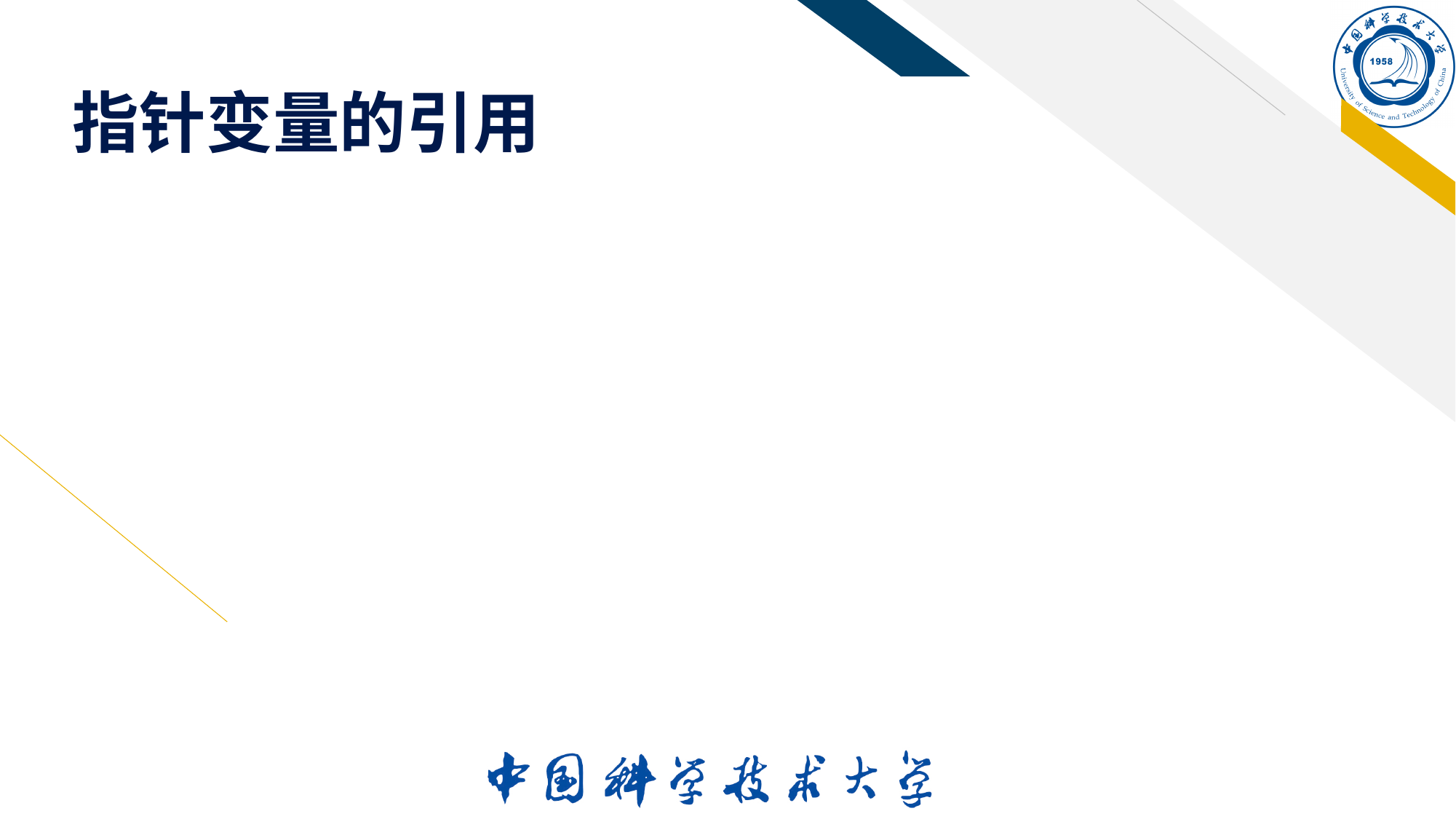

# 指针变量的引用
在定义了指针变量之后，要“先赋值，后使用”
当p是一个合法的指针，*p可以视同与p的基类型相同类型的变量, 用法相同
没有赋值的指针变量：其所存储的值是不确定的，不应引用，否则是危险的
对指针的赋值要注意类型匹配，必要时可以使用强制类型转换，但要慎重使用，使用原则是根据指针所指向的实际数据的类型进行操作。
NULL： 系统预定义的宏，表示空指针。
一般可实现为 #define NULL    ( (void *) 0 )   或    #define NULL   ( (char *)0 )
具体实现取决于编译器。
在定义指针变量的时候，如果没有确切的地址可以赋值，则初始化为NULL是好的编程习惯。